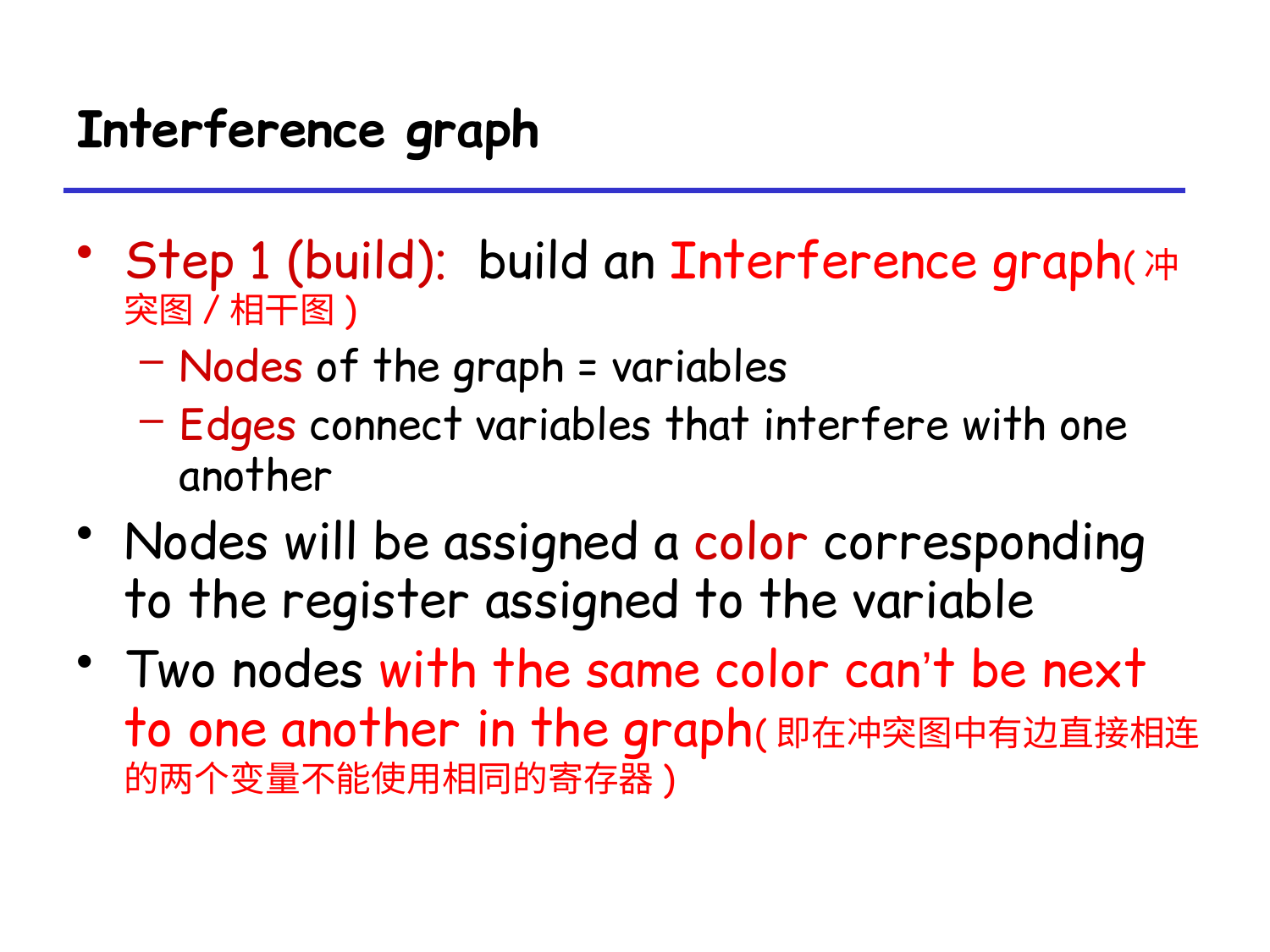

# Interference graph
Step 1 (build):  build an Interference graph(冲突图/相干图)
Nodes of the graph = variables
Edges connect variables that interfere with one another
Nodes will be assigned a color corresponding to the register assigned to the variable
Two nodes with the same color can’t be next to one another in the graph(即在冲突图中有边直接相连的两个变量不能使用相同的寄存器)

9